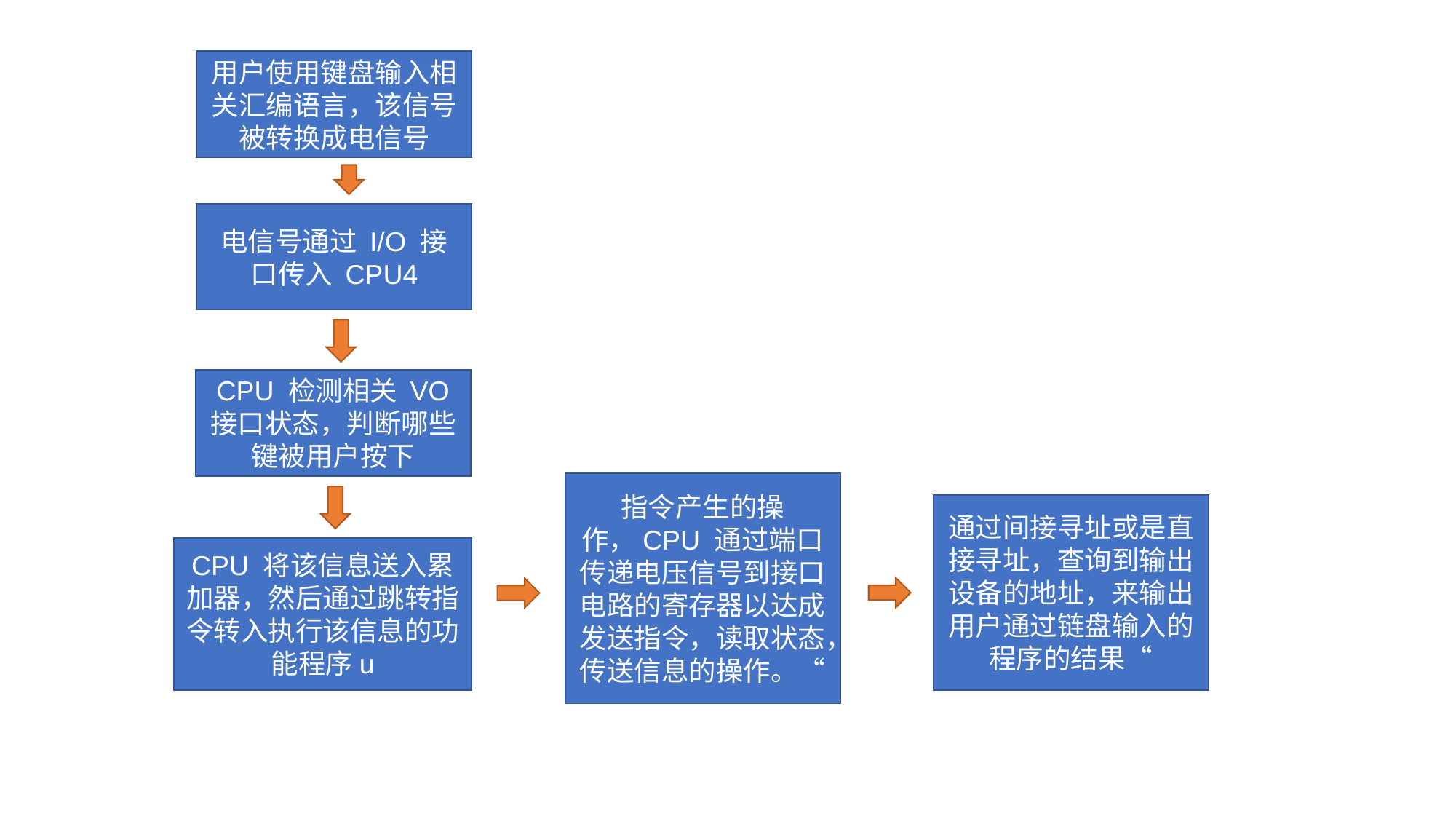

用户使用键盘输入相关汇编语言，该信号被转换成电信号

电信号通过 I/O 接口传入 CPU4

CPU 检测相关 VO 接口状态，判断哪些键被用户按下
指令产生的操作，CPU 通过端口传递电压信号到接口电路的寄存器以达成发送指令，读取状态，传送信息的操作。“

通过间接寻址或是直接寻址，查询到输出设备的地址，来输出用户通过链盘输入的程序的结果“
CPU 将该信息送入累加器，然后通过跳转指令转入执行该信息的功能程序u